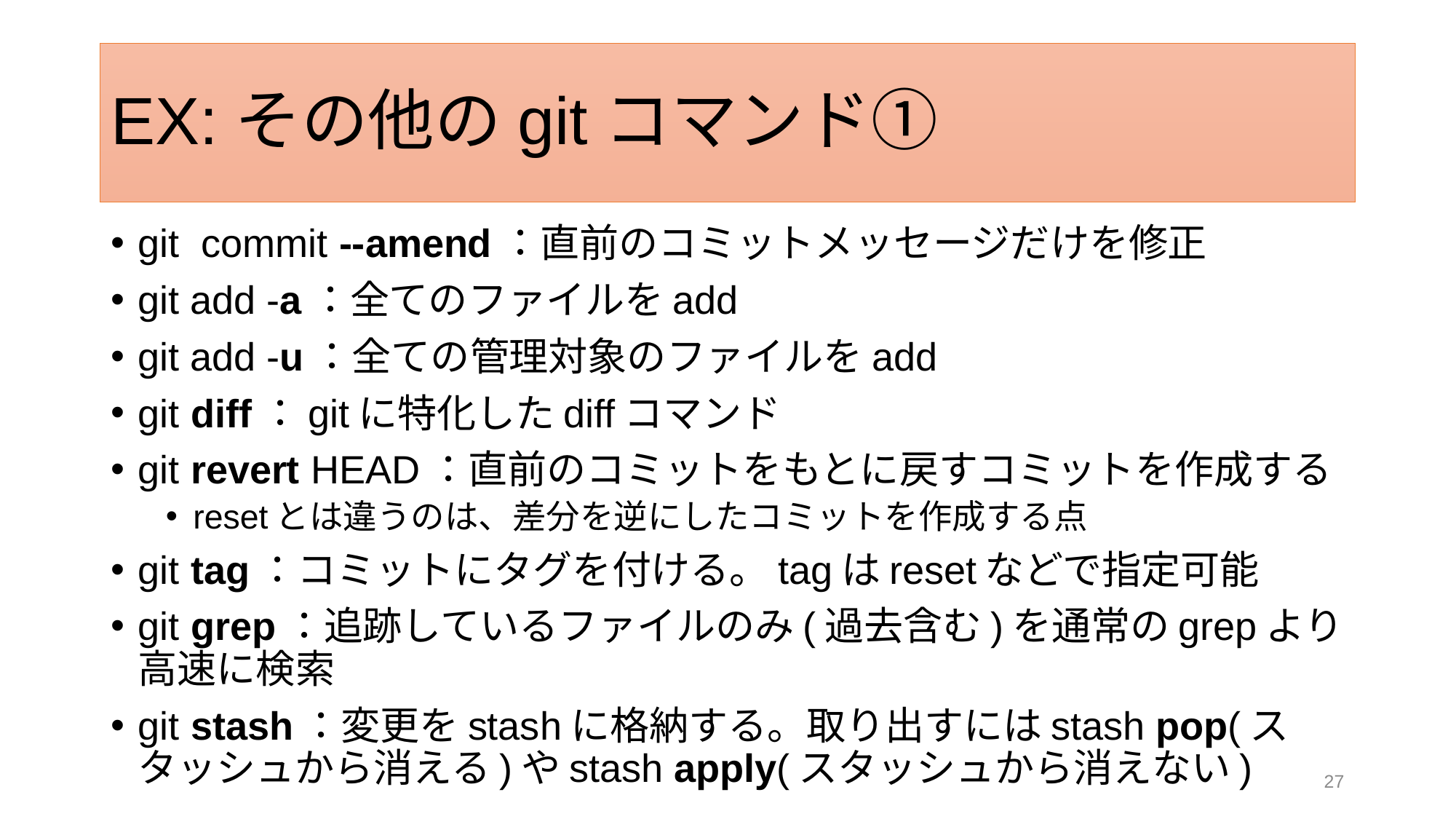

# EX:その他のgitコマンド①
git  commit --amend：直前のコミットメッセージだけを修正
git add -a：全てのファイルをadd
git add -u：全ての管理対象のファイルをadd
git diff：gitに特化したdiffコマンド
git revert HEAD：直前のコミットをもとに戻すコミットを作成する
resetとは違うのは、差分を逆にしたコミットを作成する点
git tag：コミットにタグを付ける。tagはresetなどで指定可能
git grep：追跡しているファイルのみ(過去含む)を通常のgrepより高速に検索
git stash：変更をstashに格納する。取り出すにはstash pop(スタッシュから消える)やstash apply(スタッシュから消えない)

27